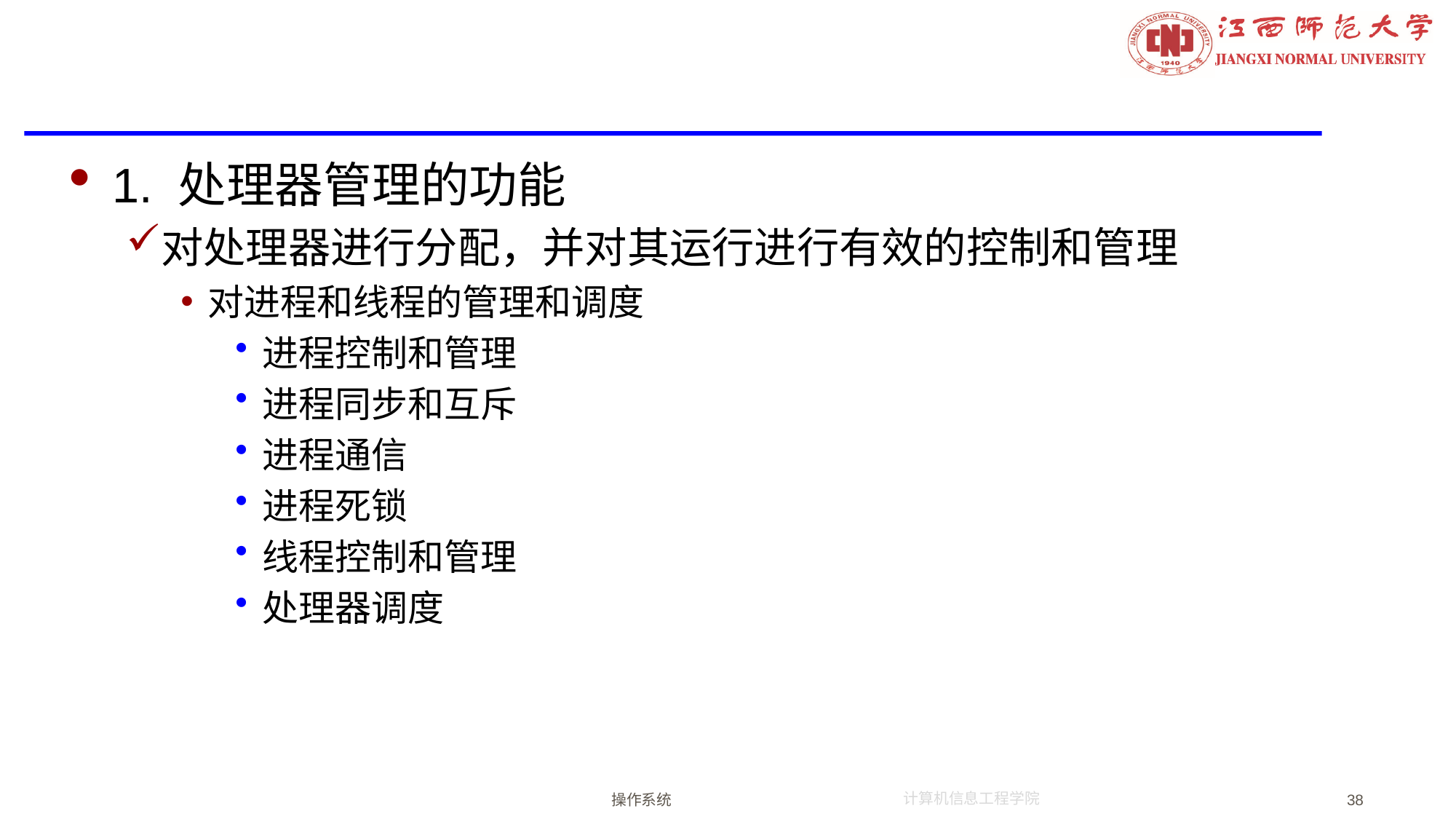

#
1. 处理器管理的功能
对处理器进行分配，并对其运行进行有效的控制和管理
对进程和线程的管理和调度
进程控制和管理
进程同步和互斥
进程通信
进程死锁
线程控制和管理
处理器调度

操作系统
38